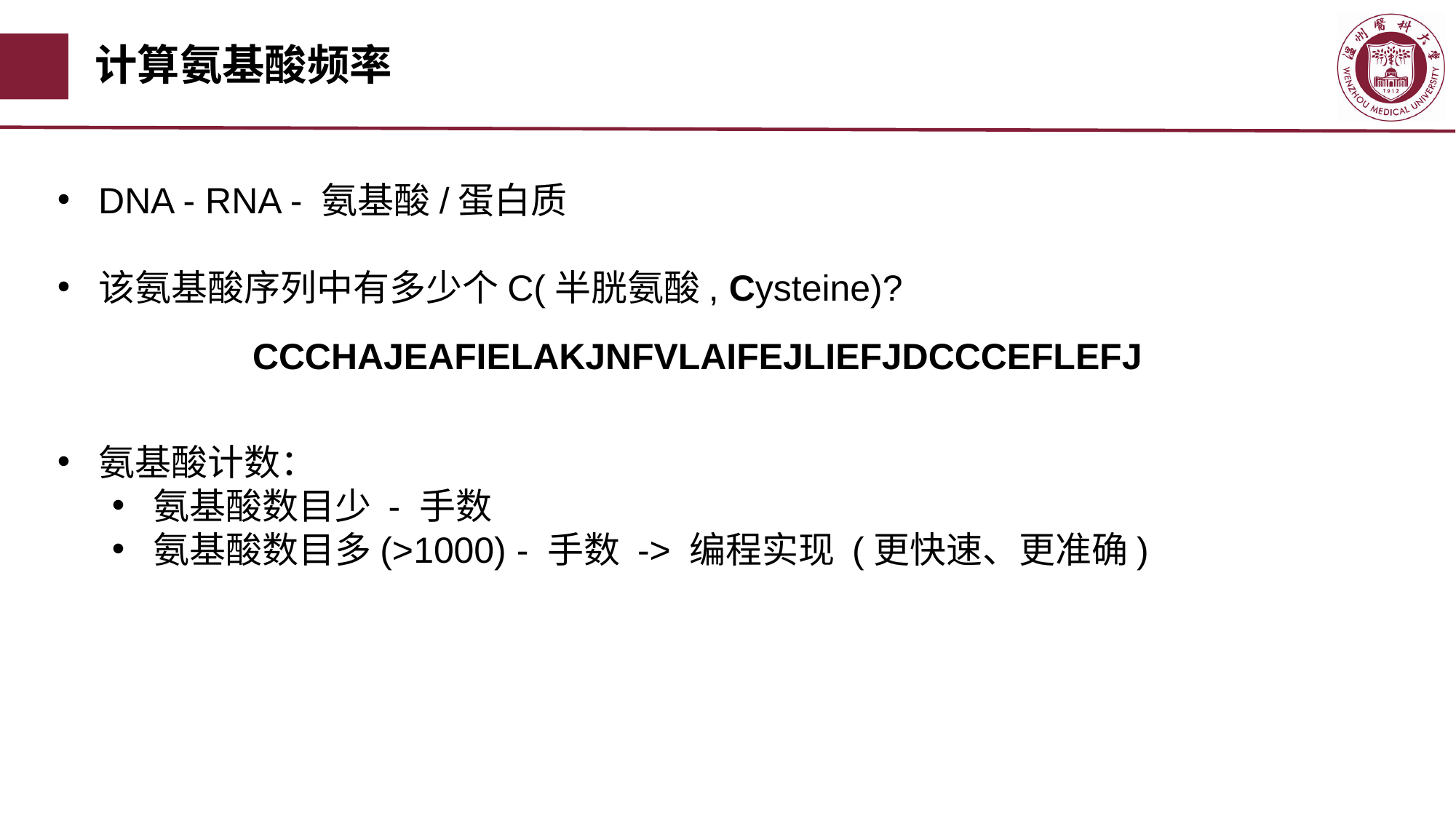

# 计算氨基酸频率
DNA - RNA - 氨基酸/蛋白质

该氨基酸序列中有多少个C(半胱氨酸, Cysteine)?

氨基酸计数：
氨基酸数目少 - 手数
氨基酸数目多(>1000) - 手数 -> 编程实现 (更快速、更准确)

CCCHAJEAFIELAKJNFVLAIFEJLIEFJDCCCEFLEFJ